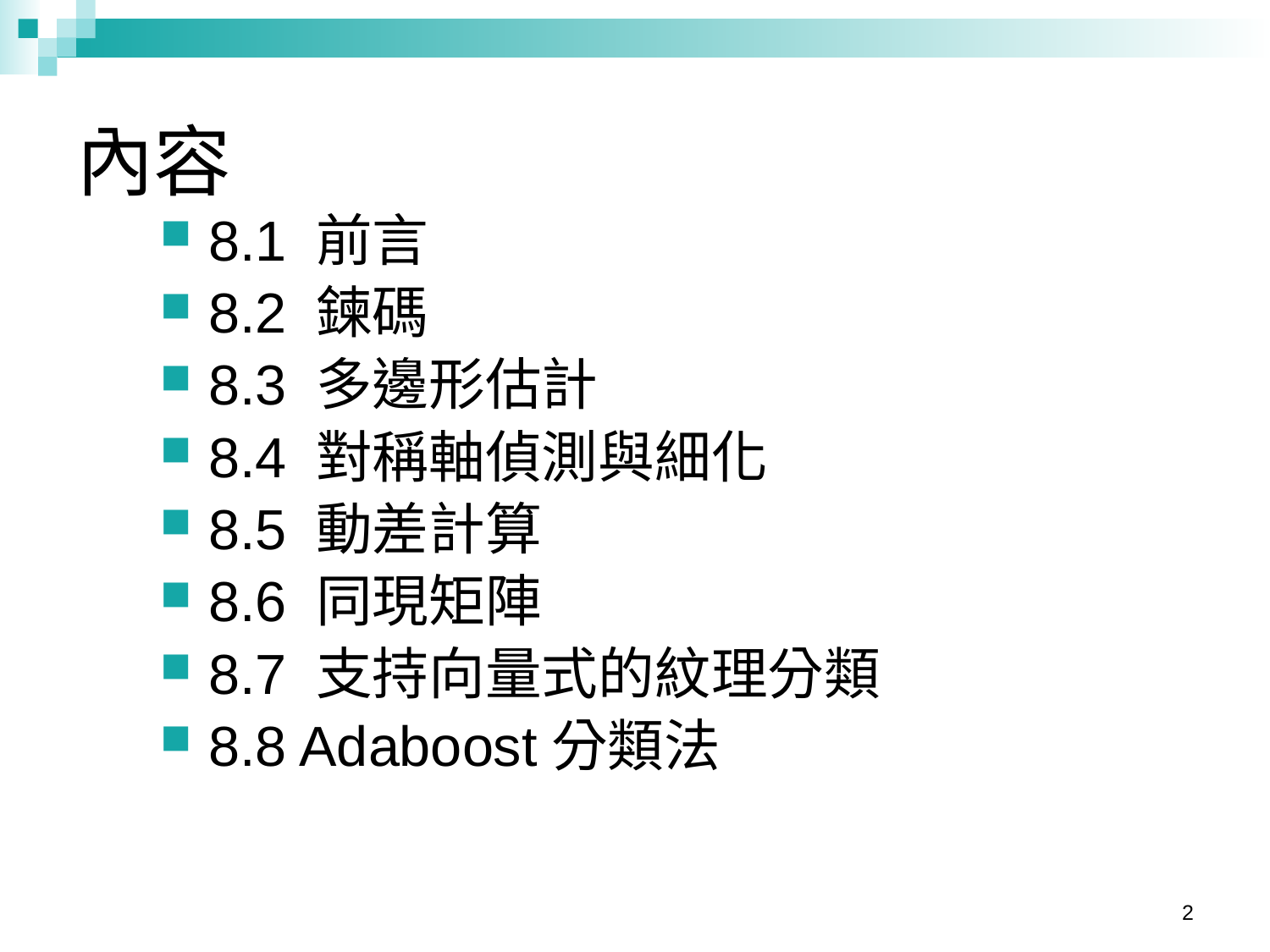

# 內容
8.1 前言
8.2 鍊碼
8.3 多邊形估計
8.4 對稱軸偵測與細化
8.5 動差計算
8.6 同現矩陣
8.7 支持向量式的紋理分類
8.8 Adaboost分類法

2